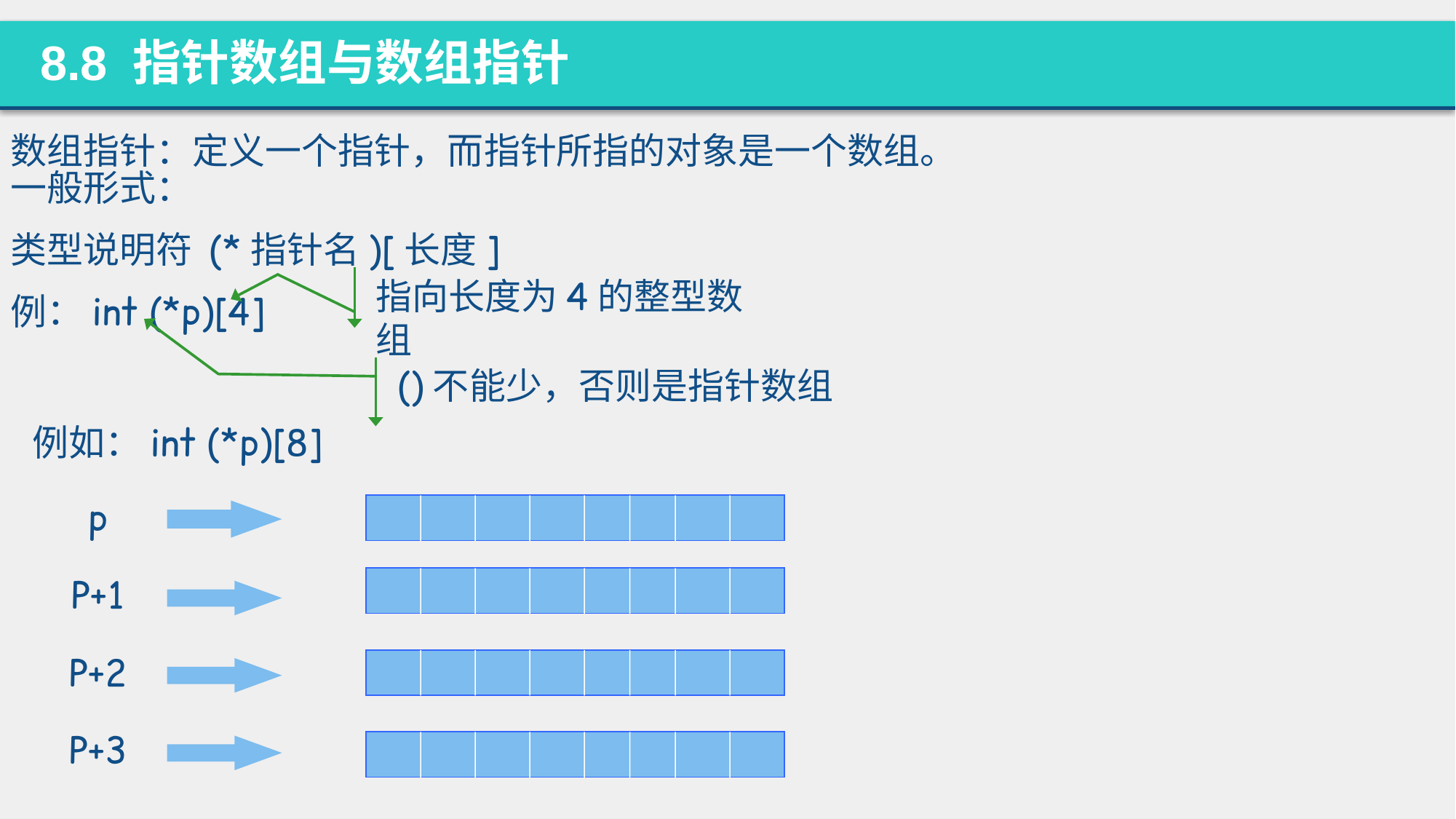

8.8 指针数组与数组指针
数组指针：定义一个指针，而指针所指的对象是一个数组。
一般形式：
类型说明符 (*指针名)[长度]
例：int (*p)[4]
指向长度为4的整型数组
()不能少，否则是指针数组
例如：int (*p)[8]
p

P+1

P+2

P+3